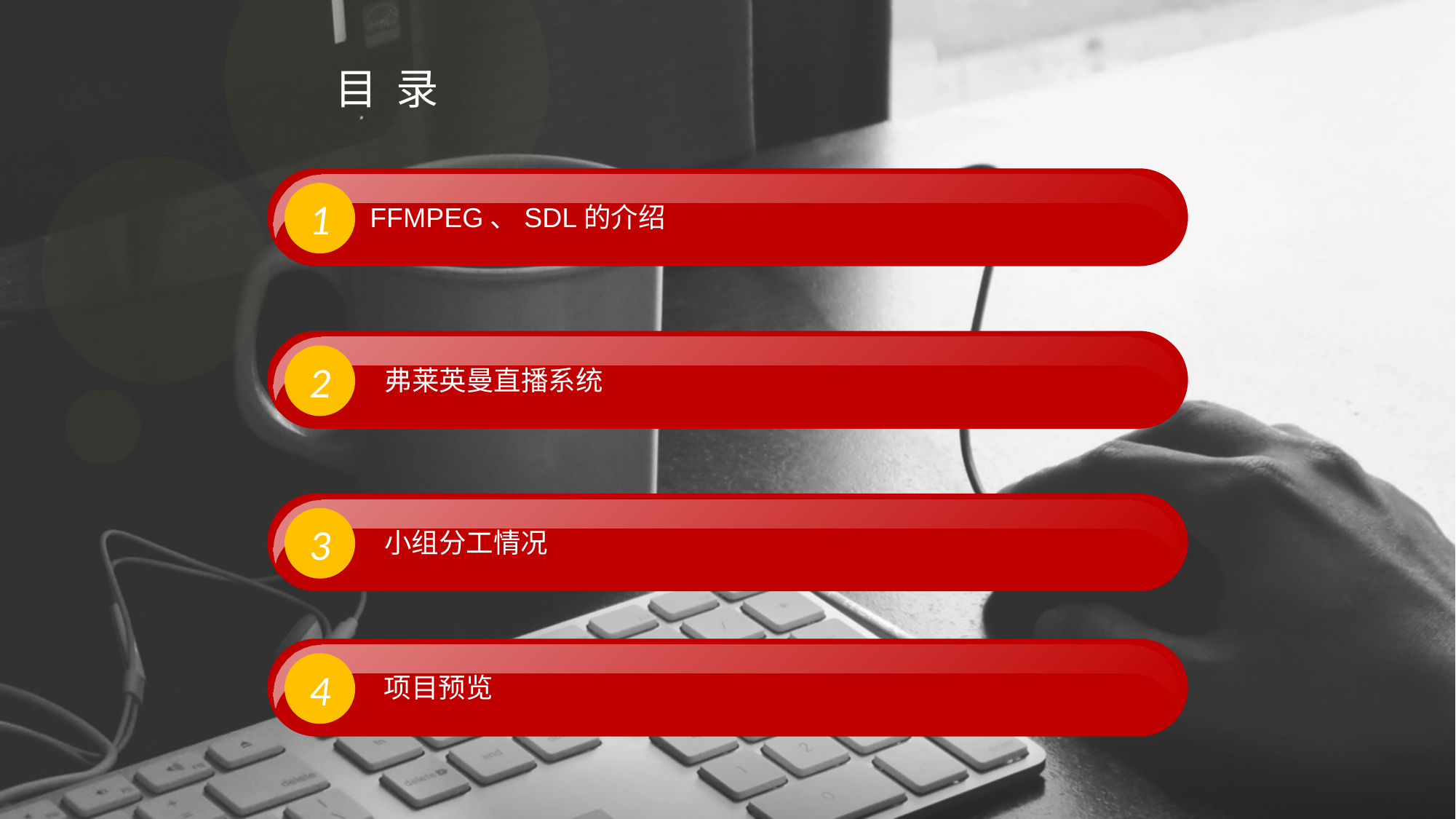

目  录

1
FFMPEG、SDL的介绍

2
弗莱英曼直播系统

3
小组分工情况

4
项目预览